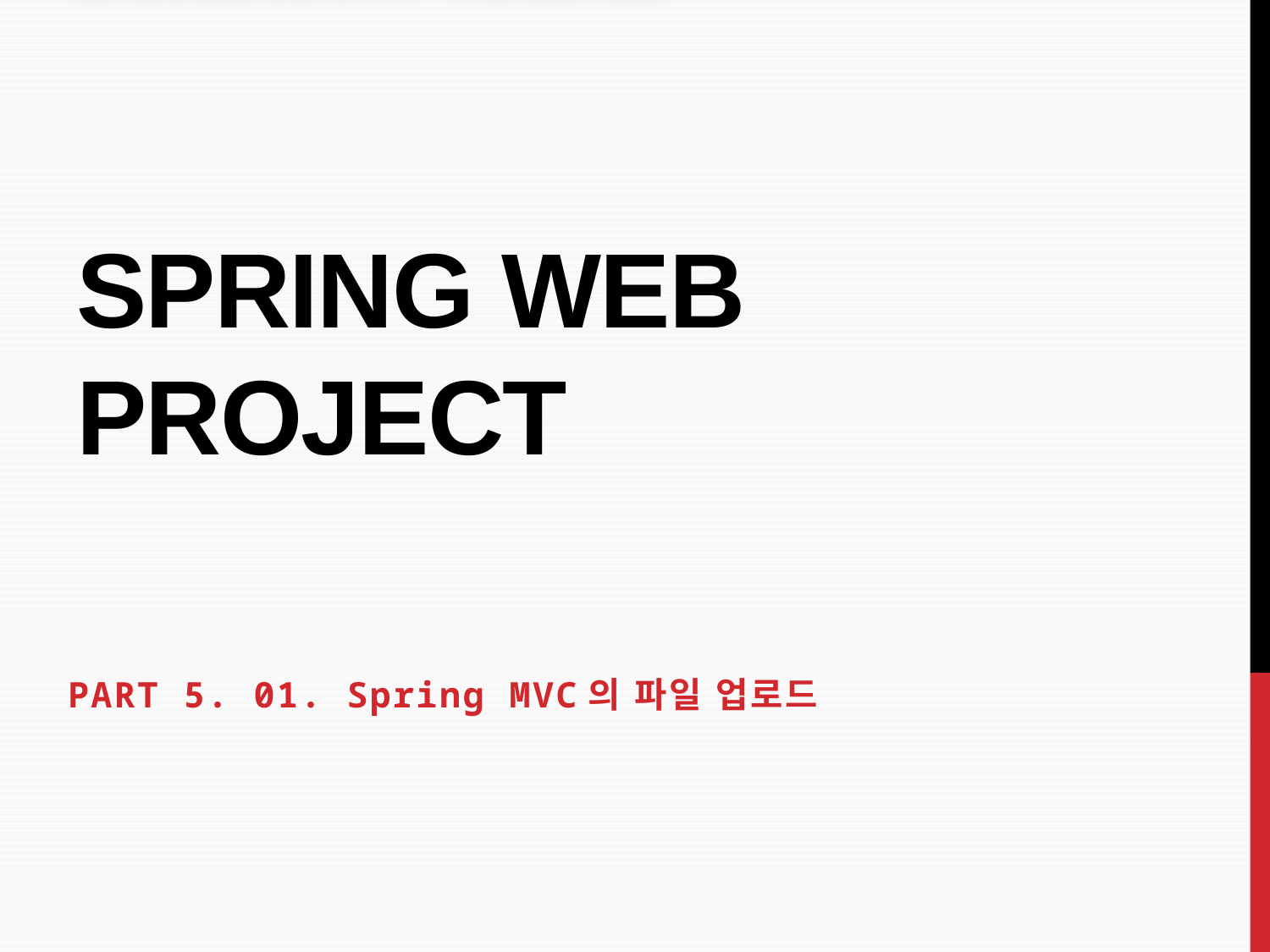

# Spring Web Project
PART 5. 01. Spring MVC의 파일 업로드